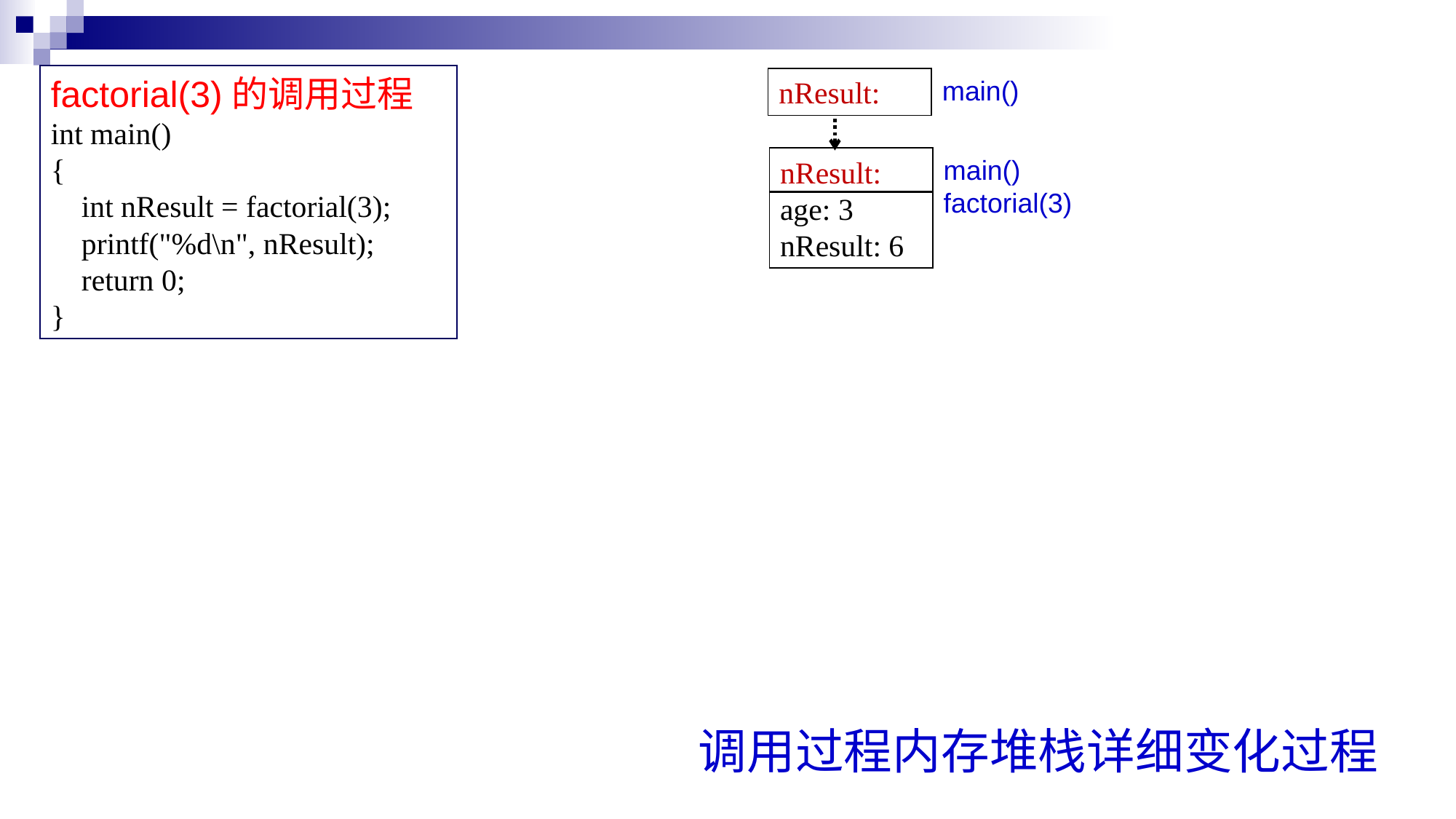

factorial(3)的调用过程
int main()
{
    int nResult = factorial(3);
    printf("%d\n", nResult);
    return 0;
}
nResult:
main()
nResult:
age: 3
nResult: 6
main()
factorial(3)
调用过程内存堆栈详细变化过程